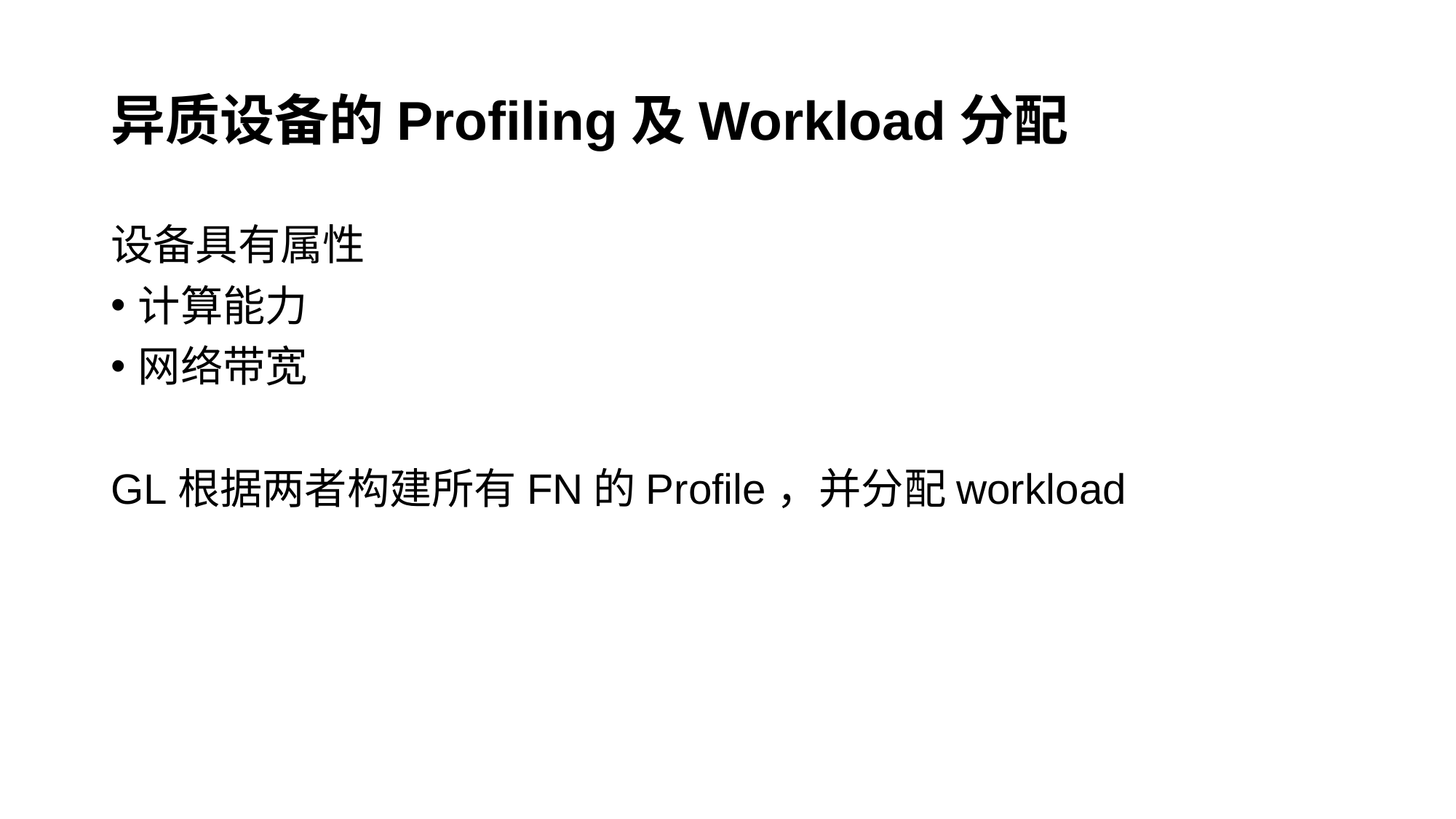

# 异质设备的Profiling及Workload分配
设备具有属性
计算能力
网络带宽

GL根据两者构建所有FN的Profile，并分配workload